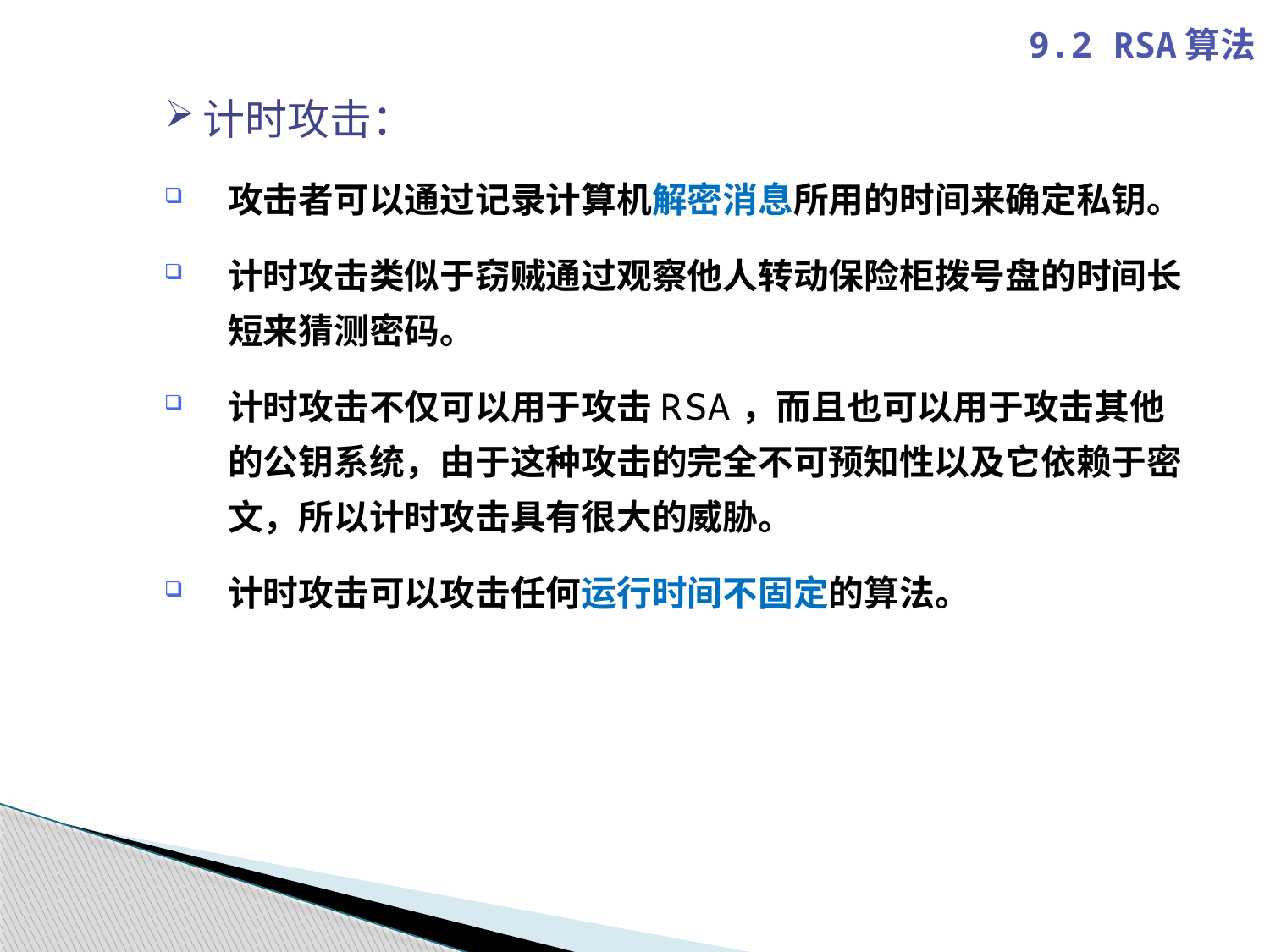

9.2 RSA算法
计时攻击：
攻击者可以通过记录计算机解密消息所用的时间来确定私钥。
计时攻击类似于窃贼通过观察他人转动保险柜拨号盘的时间长短来猜测密码。
计时攻击不仅可以用于攻击RSA，而且也可以用于攻击其他的公钥系统，由于这种攻击的完全不可预知性以及它依赖于密文，所以计时攻击具有很大的威胁。
计时攻击可以攻击任何运行时间不固定的算法。